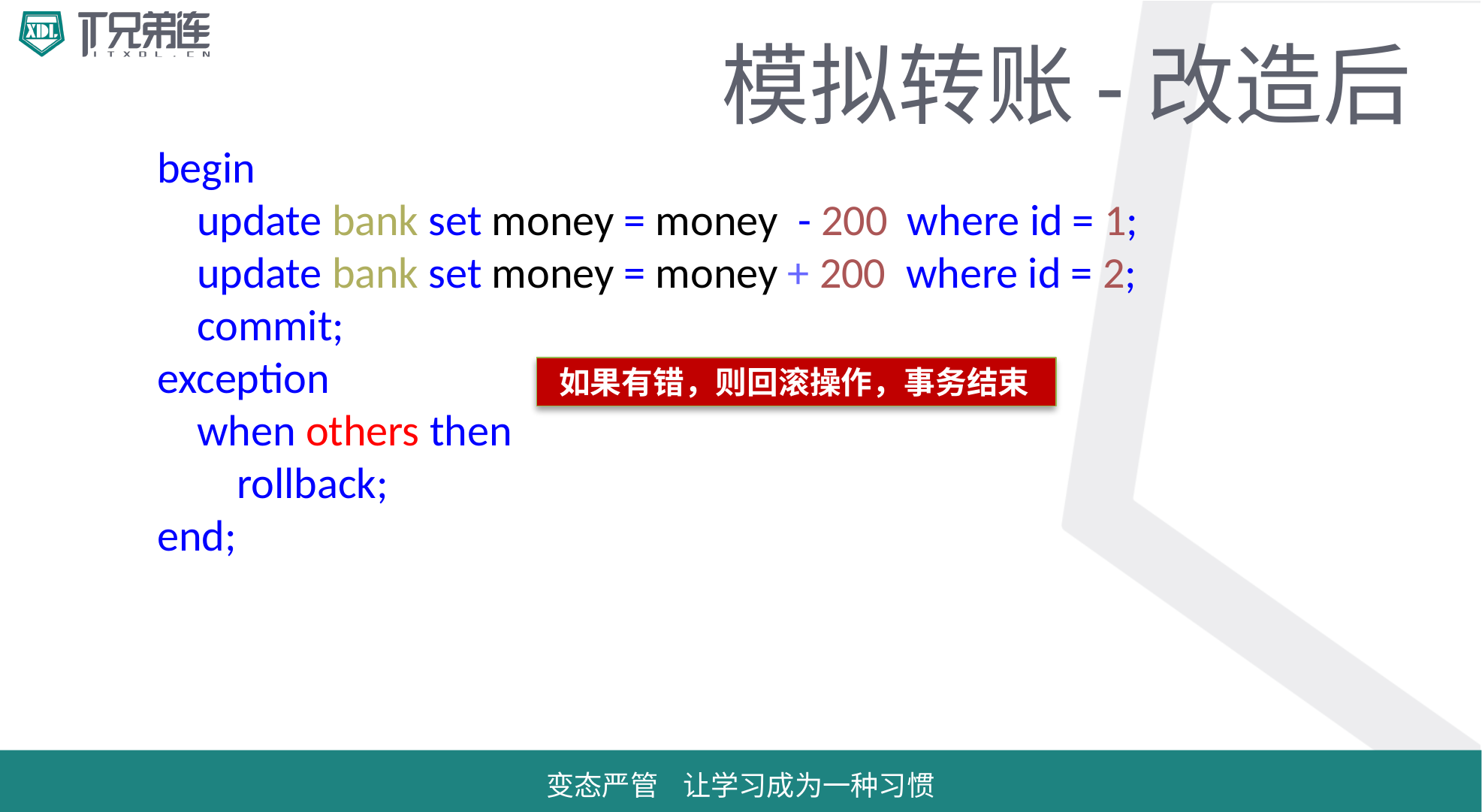

# 模拟转账-改造后
begin
    update bank set money = money  - 200  where id = 1;
    update bank set money = money + 200  where id = 2;
    commit;
exception
    when others then
        rollback;
end;
如果有错，则回滚操作，事务结束